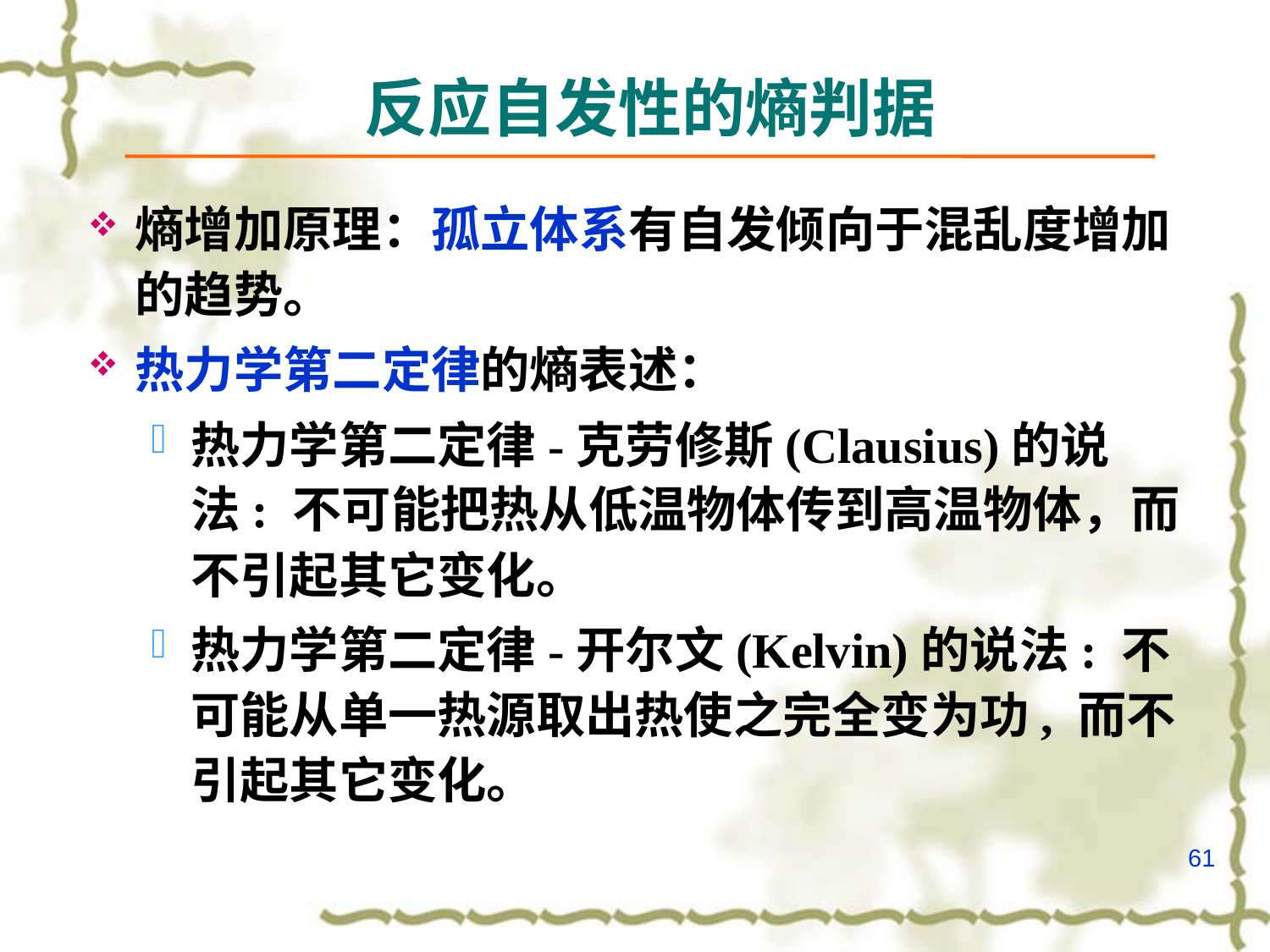

# 反应自发性的熵判据

熵增加原理：孤立体系有自发倾向于混乱度增加的趋势。
热力学第二定律的熵表述：
热力学第二定律-克劳修斯(Clausius)的说法: 不可能把热从低温物体传到高温物体，而不引起其它变化。
热力学第二定律-开尔文(Kelvin)的说法: 不可能从单一热源取出热使之完全变为功, 而不引起其它变化。
61